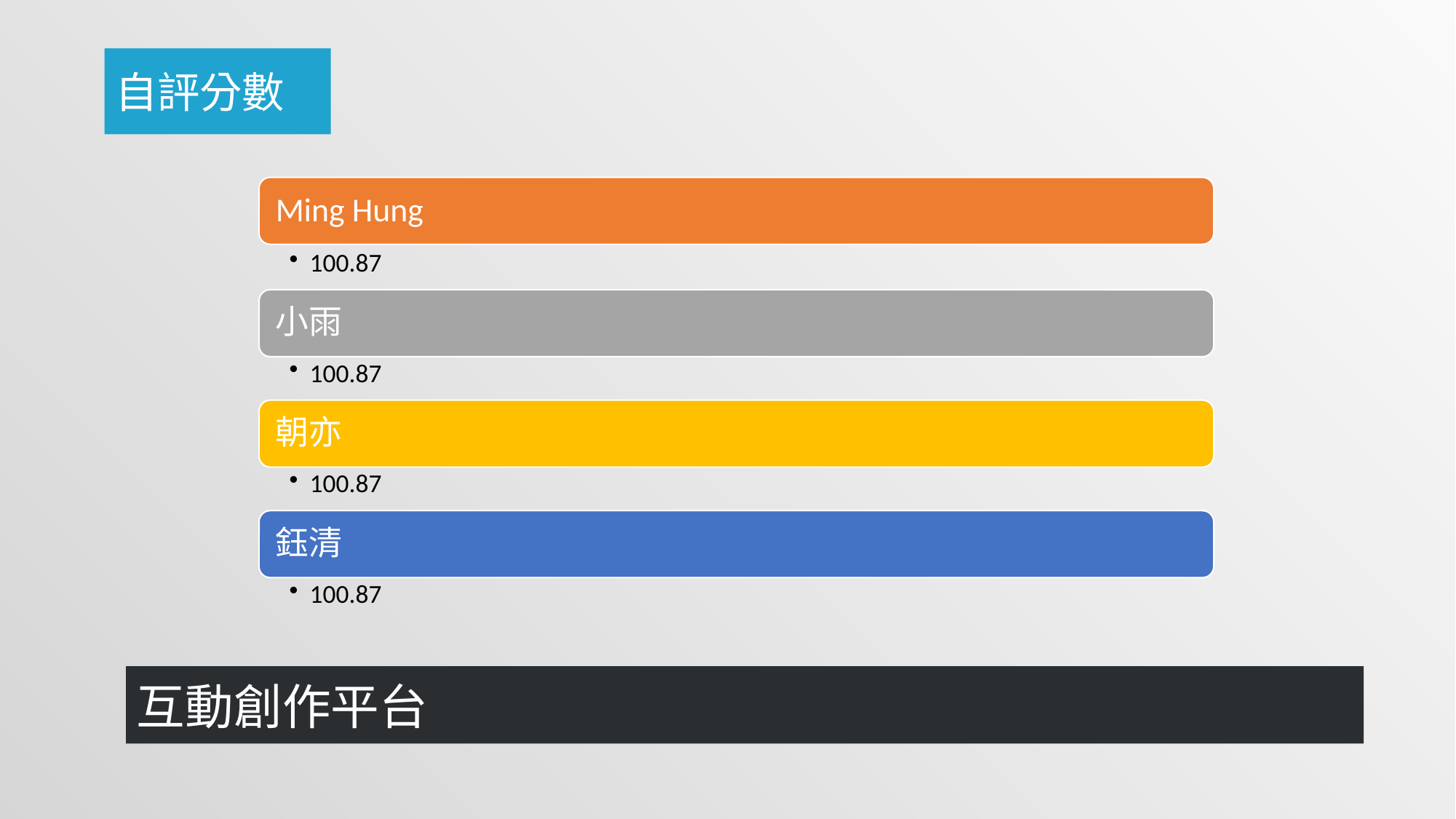

自評分數
Ming Hung
100.87
小雨
100.87
朝亦
100.87
鈺清
100.87
互動創作平台